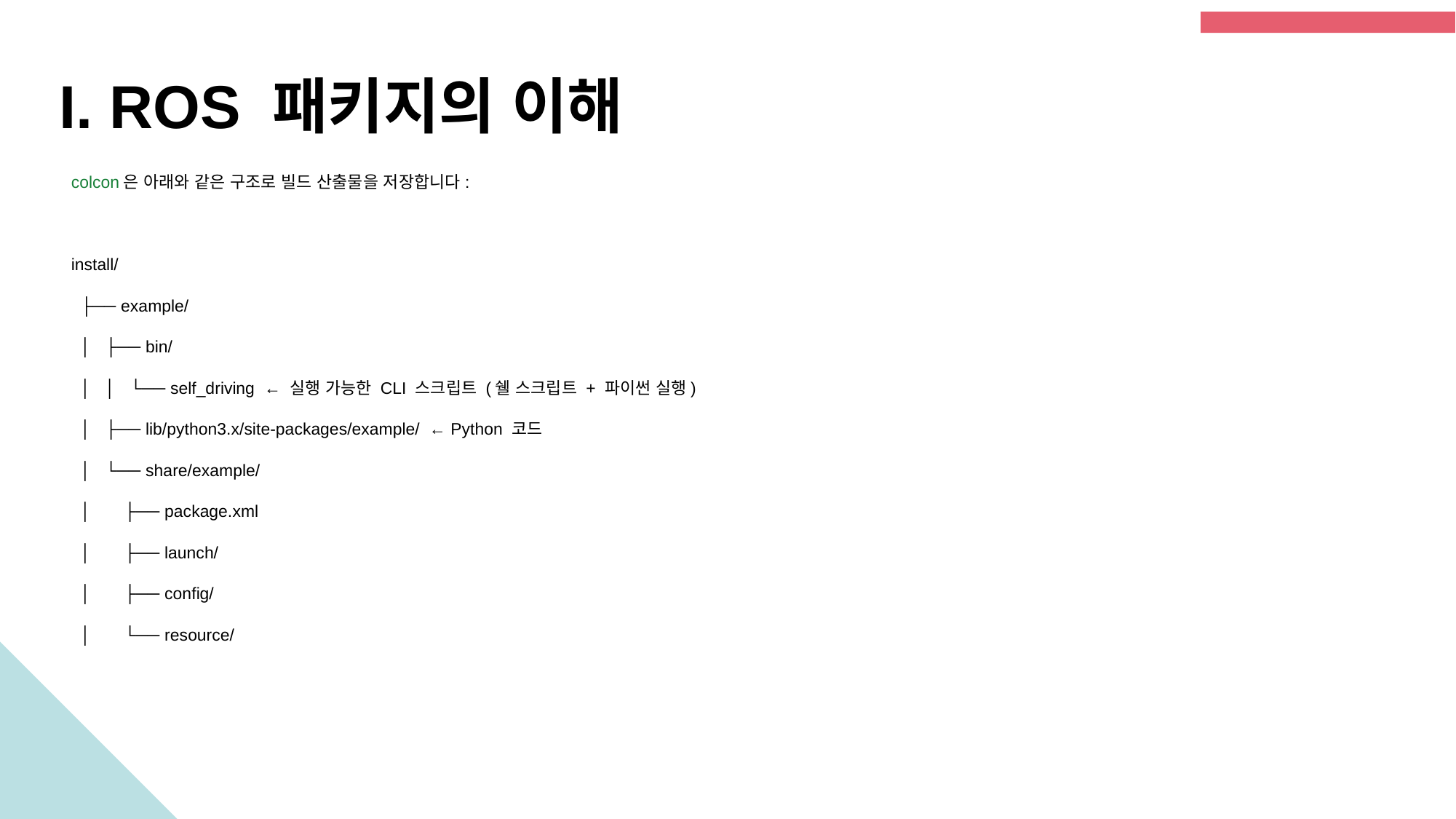

I. ROS 패키지의 이해
colcon은 아래와 같은 구조로 빌드 산출물을 저장합니다:

install/
  ├── example/
  │   ├── bin/
  │   │   └── self_driving  ← 실행 가능한 CLI 스크립트 (쉘 스크립트 + 파이썬 실행)
  │   ├── lib/python3.x/site-packages/example/  ← Python 코드
  │   └── share/example/
  │       ├── package.xml
  │       ├── launch/
  │       ├── config/
  │       └── resource/